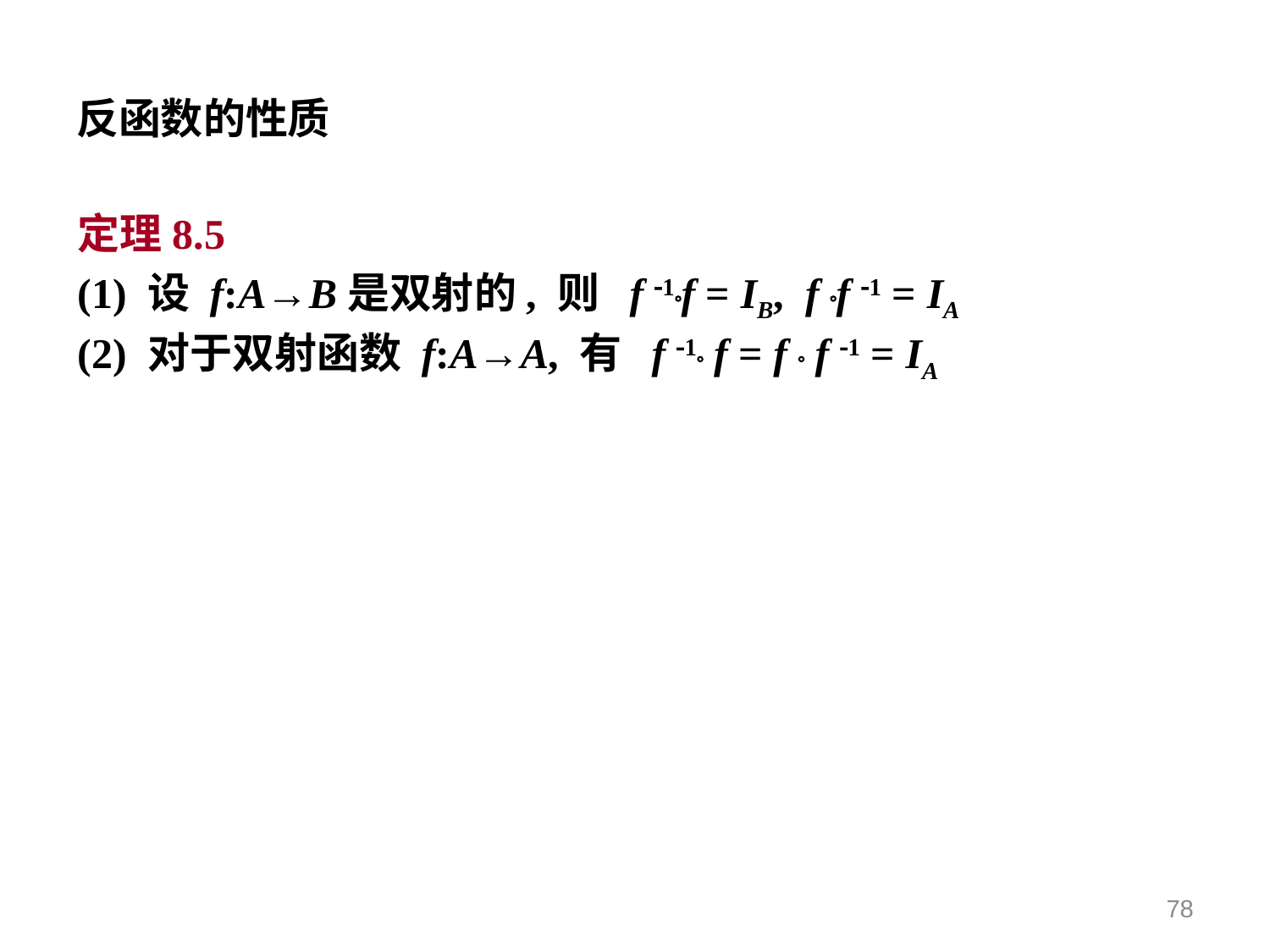

# 反函数的性质
定理8.5
(1) 设 f:A→B是双射的, 则  f −1°f = IB,  f °f −1 = IA
(2) 对于双射函数 f:A→A, 有  f −1° f = f ° f −1 = IA

78